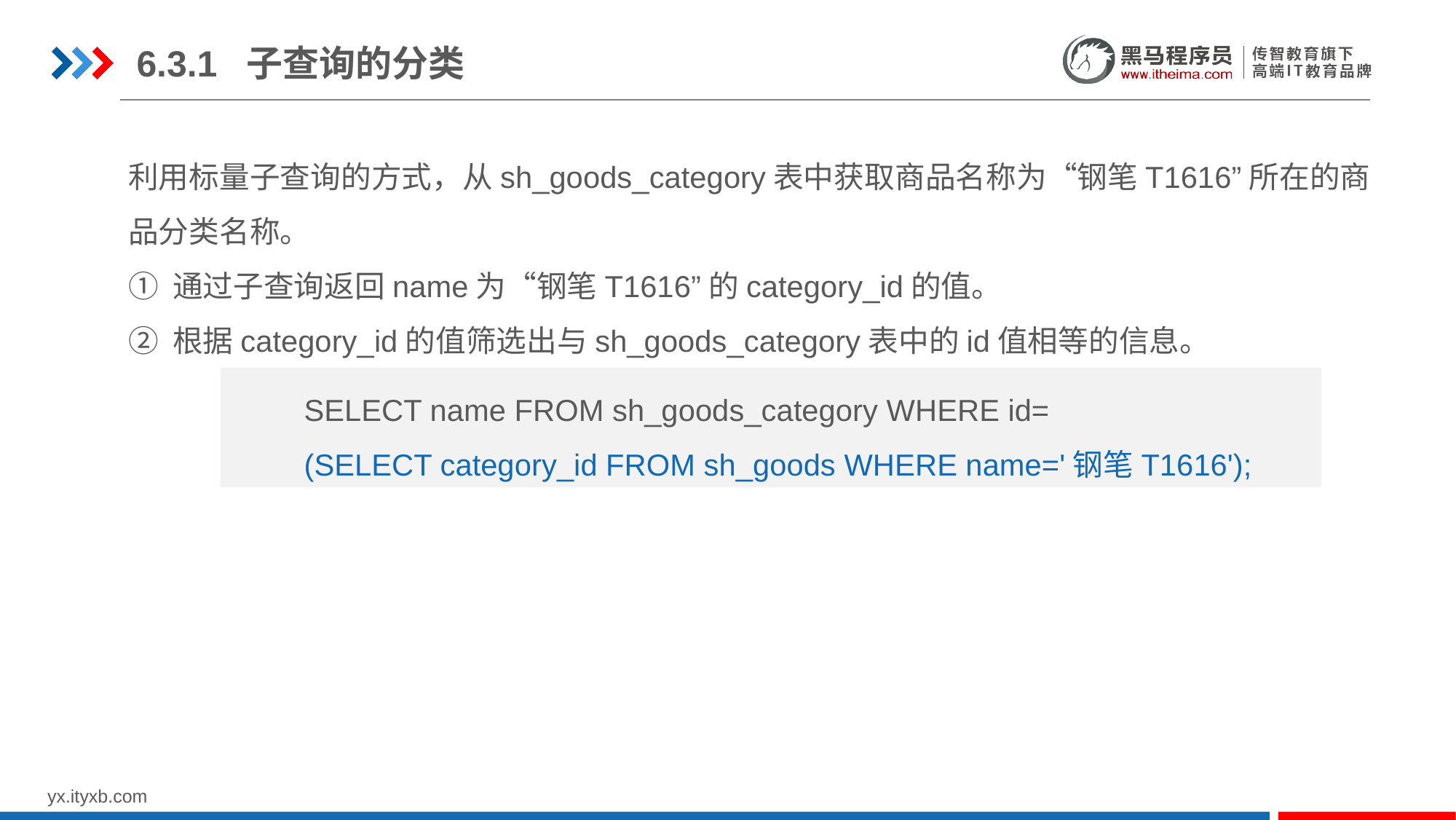

6.3.1  子查询的分类
利用标量子查询的方式，从sh_goods_category表中获取商品名称为“钢笔T1616”所在的商品分类名称。
① 通过子查询返回name为“钢笔T1616”的category_id的值。
② 根据category_id的值筛选出与sh_goods_category表中的id值相等的信息。
SELECT name FROM sh_goods_category WHERE id=
(SELECT category_id FROM sh_goods WHERE name='钢笔T1616');